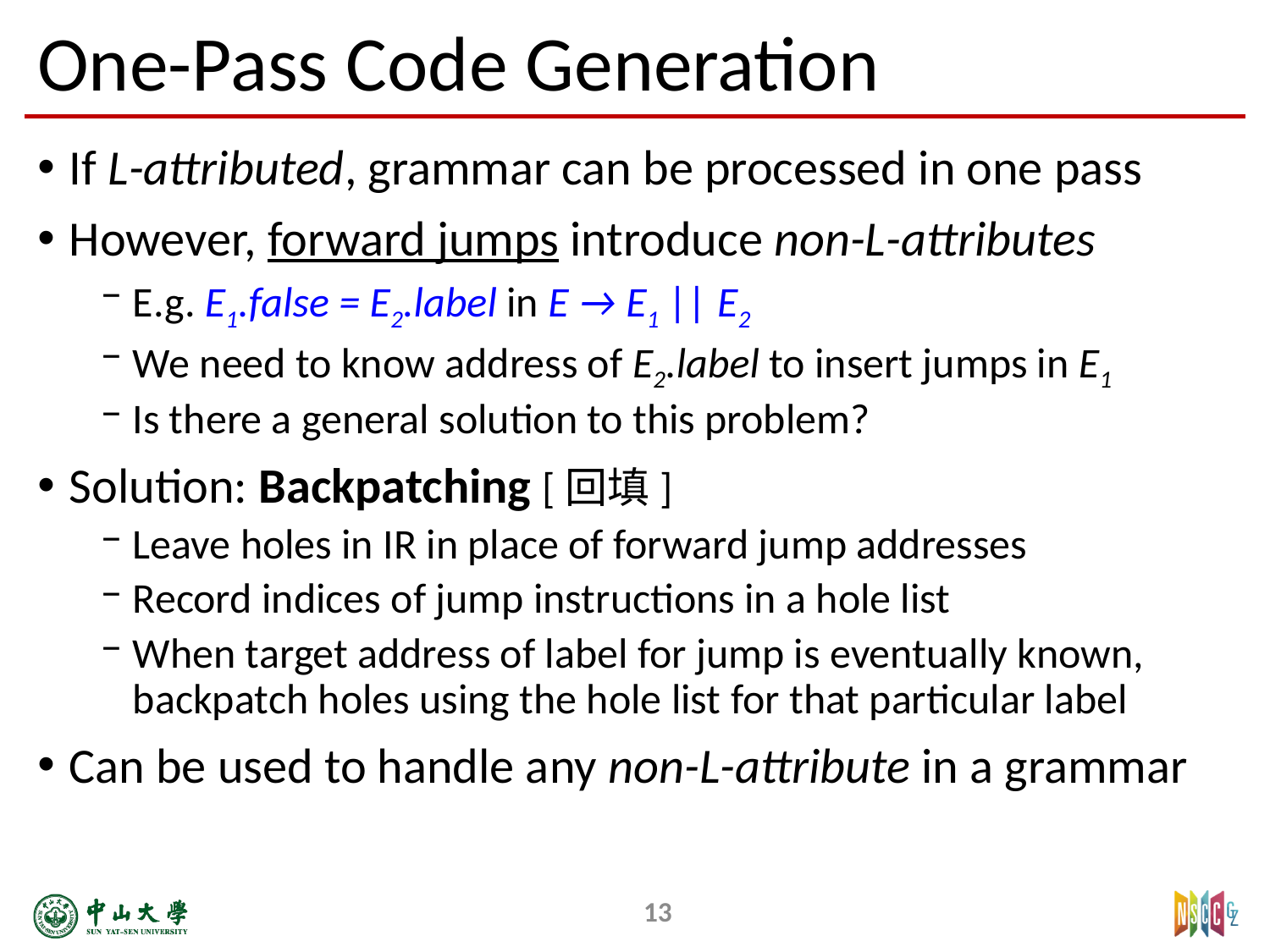

# One-Pass Code Generation
If L-attributed, grammar can be processed in one pass
However, forward jumps introduce non-L-attributes
E.g. E1.false = E2.label in E → E1 || E2
We need to know address of E2.label to insert jumps in E1
Is there a general solution to this problem?
Solution: Backpatching [回填]
Leave holes in IR in place of forward jump addresses
Record indices of jump instructions in a hole list
When target address of label for jump is eventually known, backpatch holes using the hole list for that particular label
Can be used to handle any non-L-attribute in a grammar
13